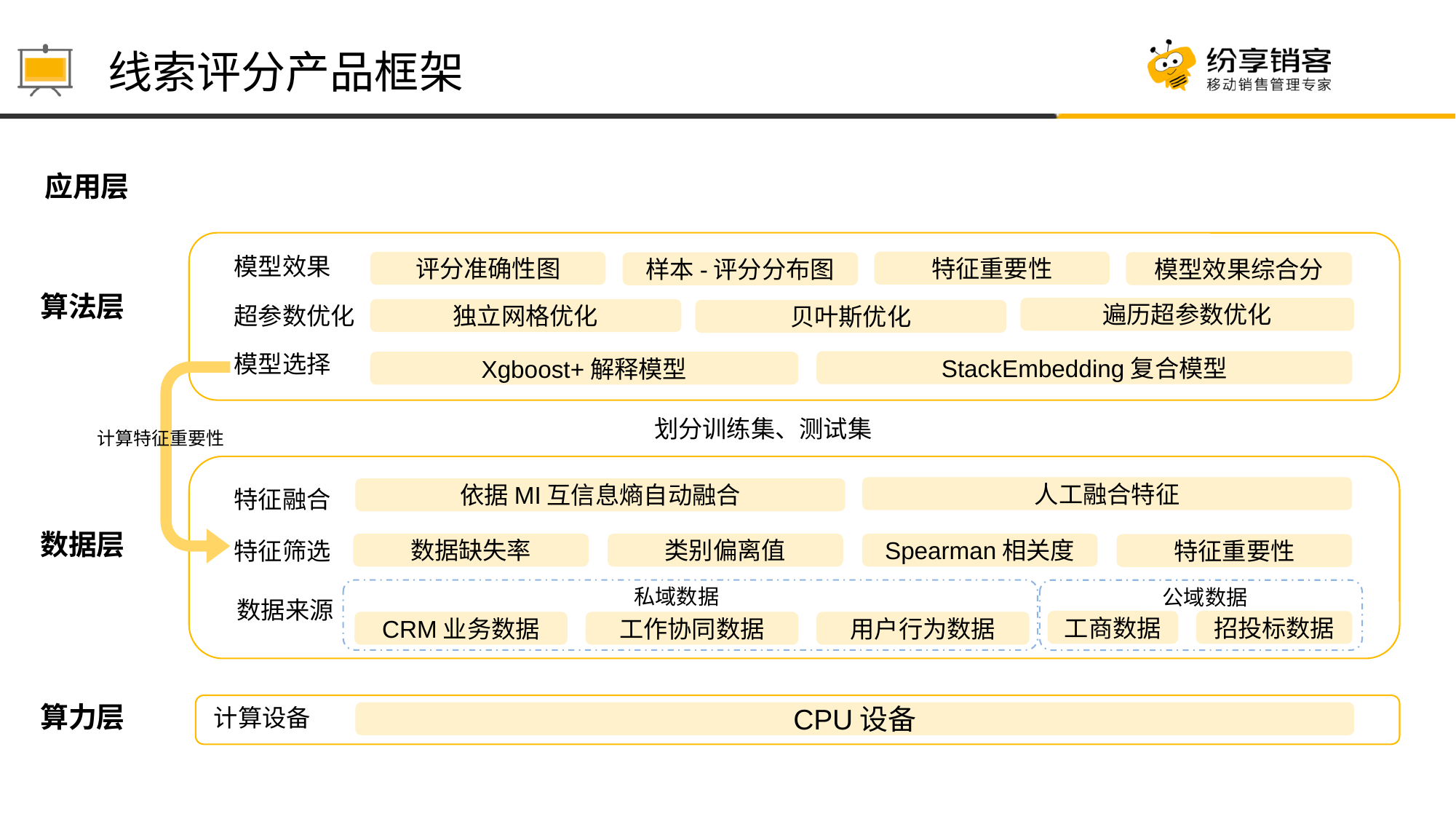

# 线索评分产品框架
应用层

模型效果
特征重要性
评分准确性图
模型效果综合分
样本-评分分布图
算法层
超参数优化
遍历超参数优化
独立网格优化
贝叶斯优化
模型选择
StackEmbedding复合模型
Xgboost+解释模型
划分训练集、测试集
计算特征重要性

人工融合特征
特征融合
依据MI互信息熵自动融合
数据层
特征筛选
数据缺失率
类别偏离值
Spearman相关度
特征重要性
私域数据
公域数据

数据来源
工商数据
招投标数据
CRM业务数据
工作协同数据
用户行为数据
算力层

计算设备
CPU设备